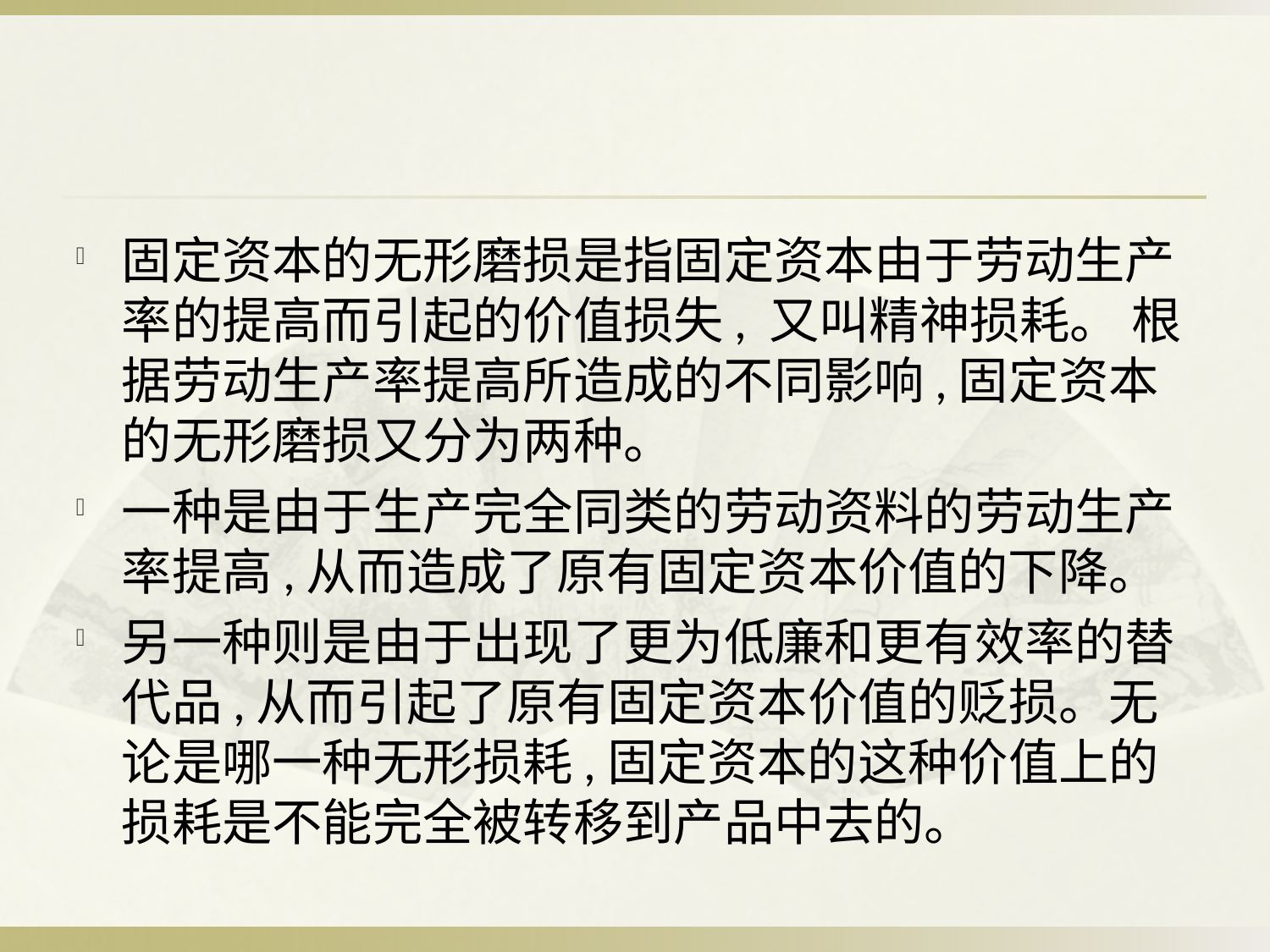

#
固定资本的无形磨损是指固定资本由于劳动生产率的提高而引起的价值损失, 又叫精神损耗。 根据劳动生产率提高所造成的不同影响,固定资本的无形磨损又分为两种。
一种是由于生产完全同类的劳动资料的劳动生产率提高,从而造成了原有固定资本价值的下降。
另一种则是由于出现了更为低廉和更有效率的替代品,从而引起了原有固定资本价值的贬损。无论是哪一种无形损耗,固定资本的这种价值上的损耗是不能完全被转移到产品中去的。